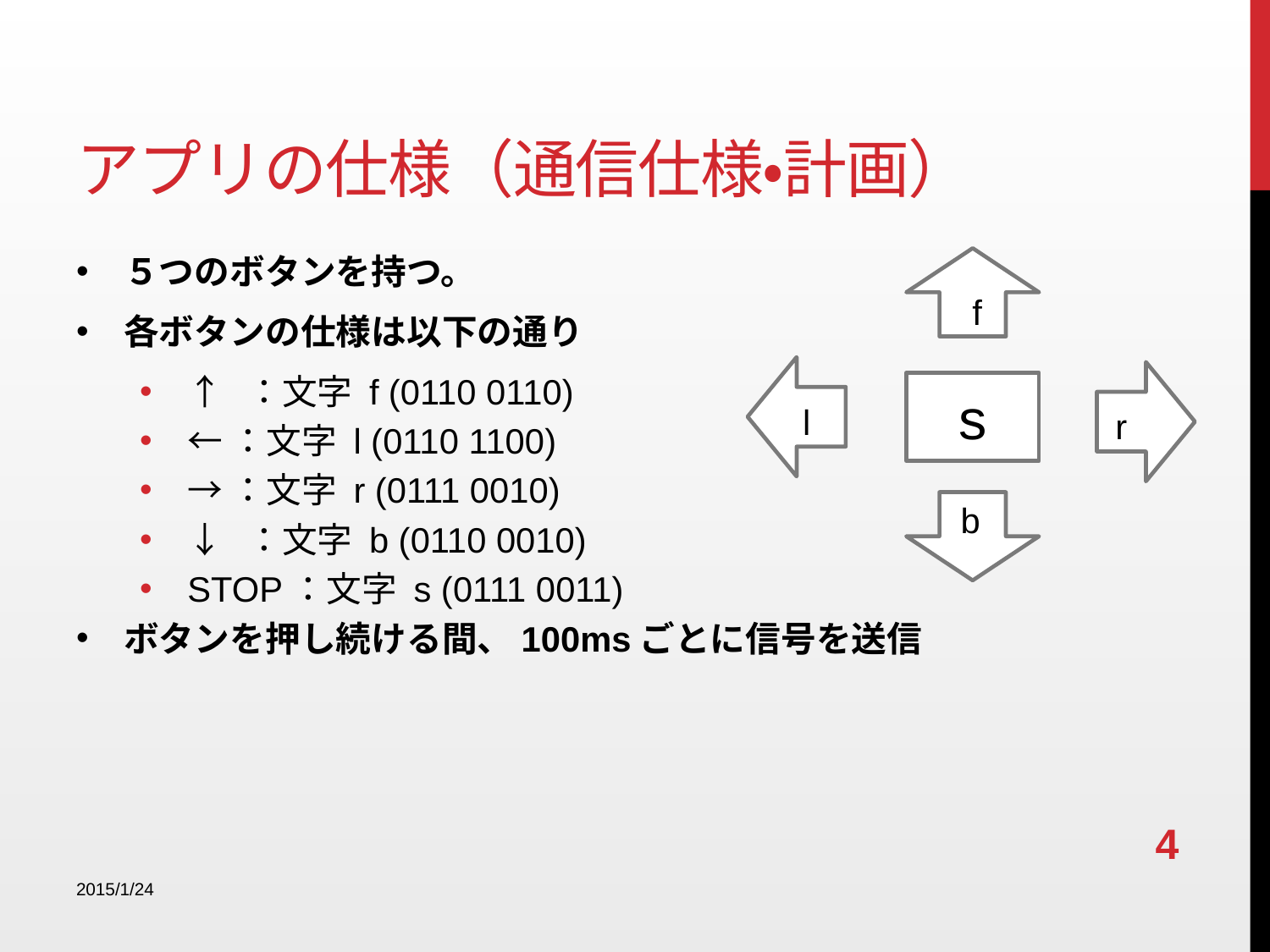

# アプリの仕様（通信仕様・計画）
５つのボタンを持つ。
各ボタンの仕様は以下の通り
↑  ：文字 f (0110 0110)
←：文字 l (0110 1100)
→：文字 r (0111 0010)
↓  ：文字 b (0110 0010)
STOP：文字 s (0111 0011)
ボタンを押し続ける間、100msごとに信号を送信

f

s

l
r

b
4
2015/1/24